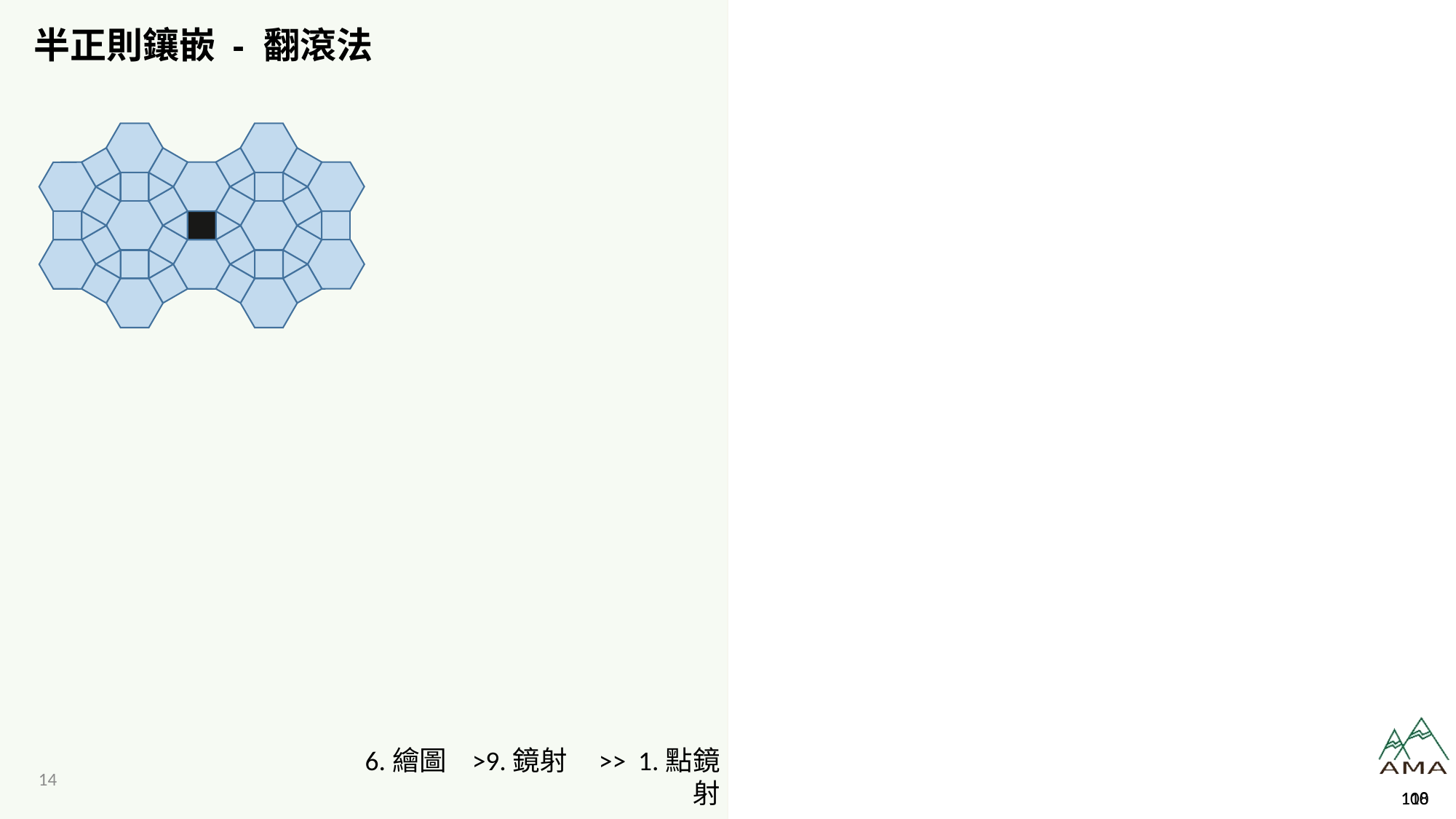

# 半正則鑲嵌 - 翻滾法

6.繪圖   >9.鏡射    >>  1.點鏡射
108
110